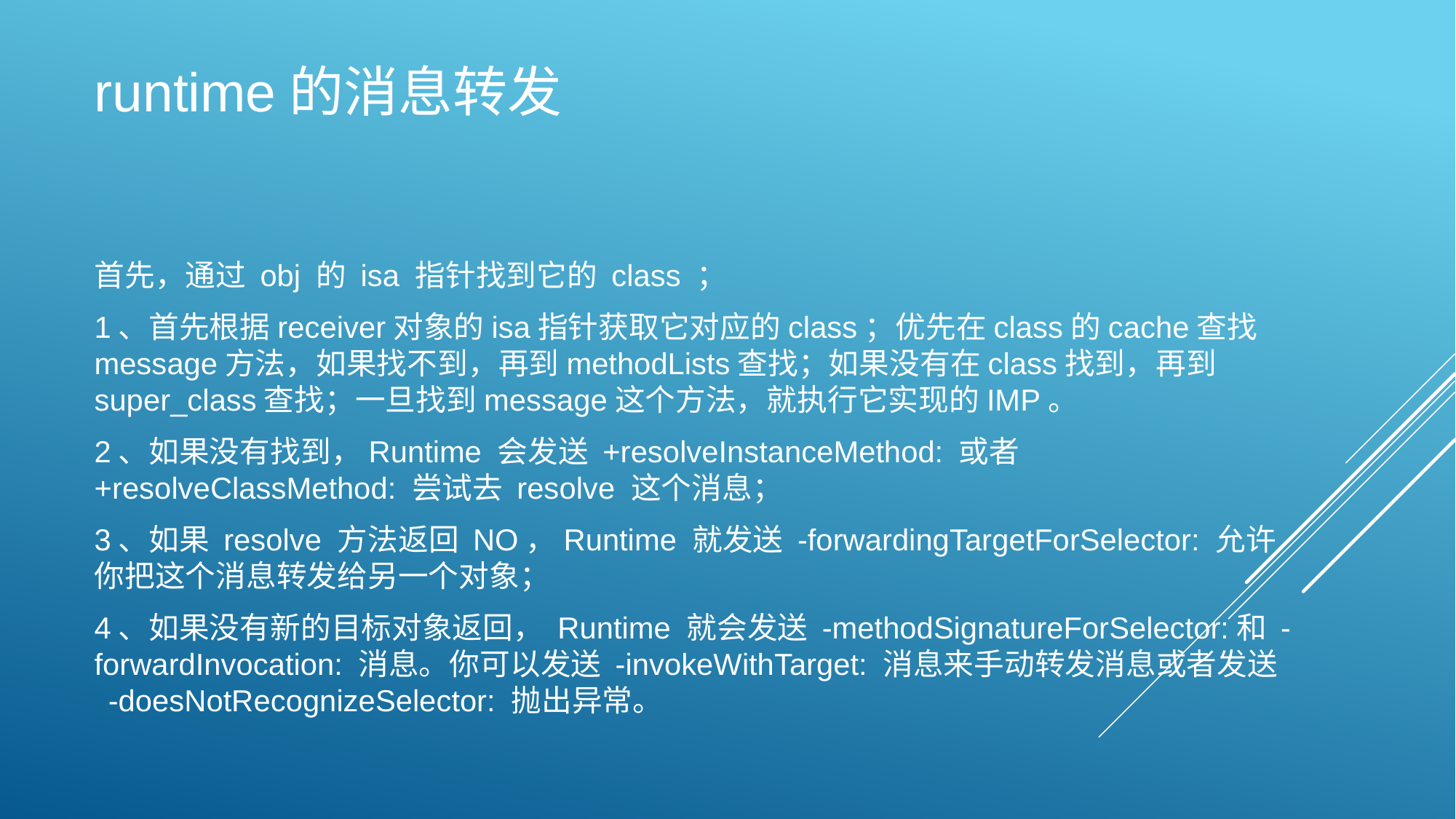

# runtime的消息转发
首先，通过 obj 的 isa 指针找到它的 class ；
1、首先根据receiver对象的isa指针获取它对应的class；优先在class的cache查找message方法，如果找不到，再到methodLists查找；如果没有在class找到，再到super_class查找；一旦找到message这个方法，就执行它实现的IMP。
2、如果没有找到，Runtime 会发送 +resolveInstanceMethod: 或者 +resolveClassMethod: 尝试去 resolve 这个消息；
3、如果 resolve 方法返回 NO，Runtime 就发送 -forwardingTargetForSelector: 允许你把这个消息转发给另一个对象；
4、如果没有新的目标对象返回， Runtime 就会发送 -methodSignatureForSelector:和 -forwardInvocation: 消息。你可以发送 -invokeWithTarget: 消息来手动转发消息或者发送 -doesNotRecognizeSelector: 抛出异常。